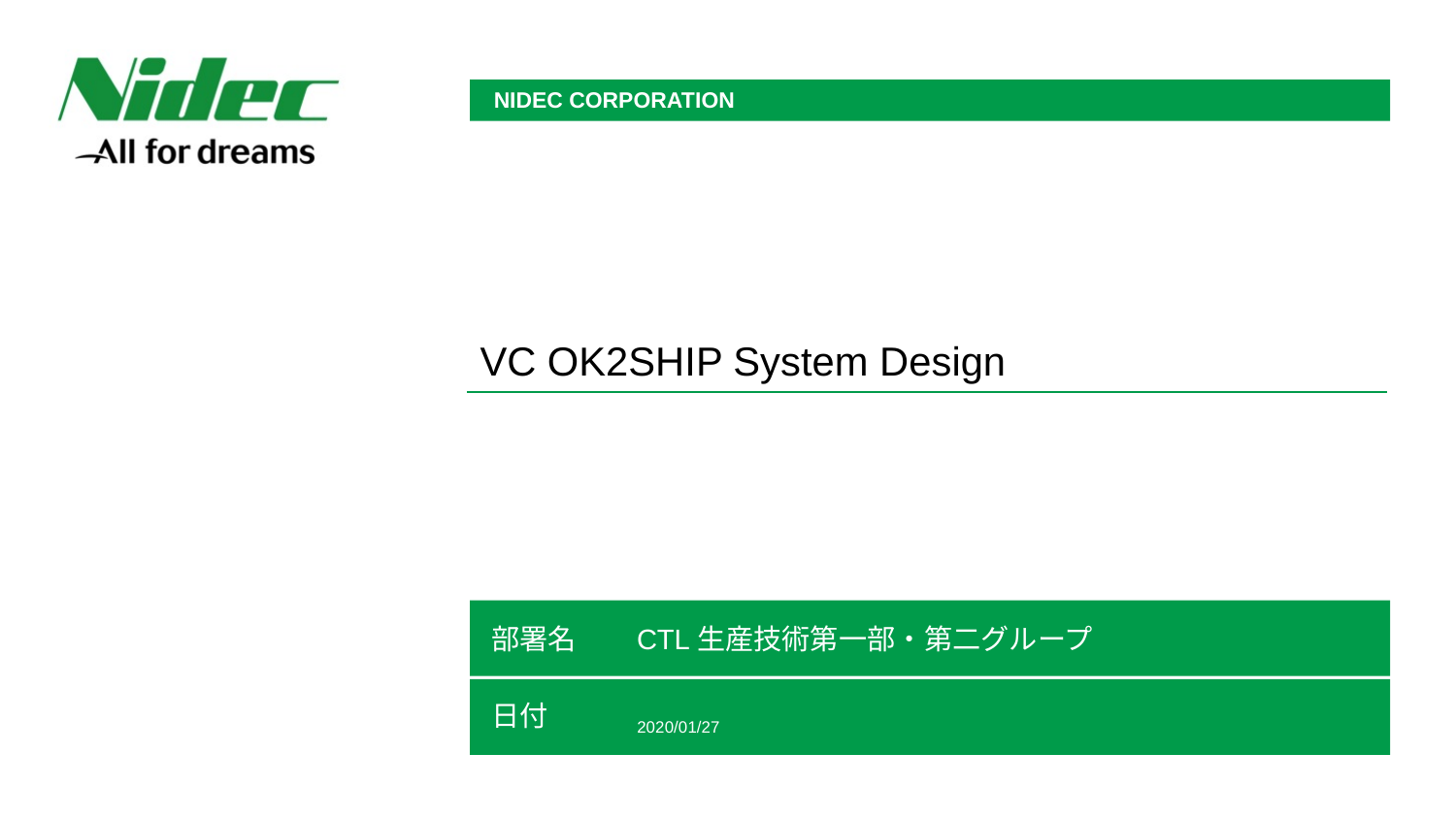

NIDEC CORPORATION
VC OK2SHIP System Design
部署名	CTL生産技術第一部・第二グループ
日付	2020/01/27